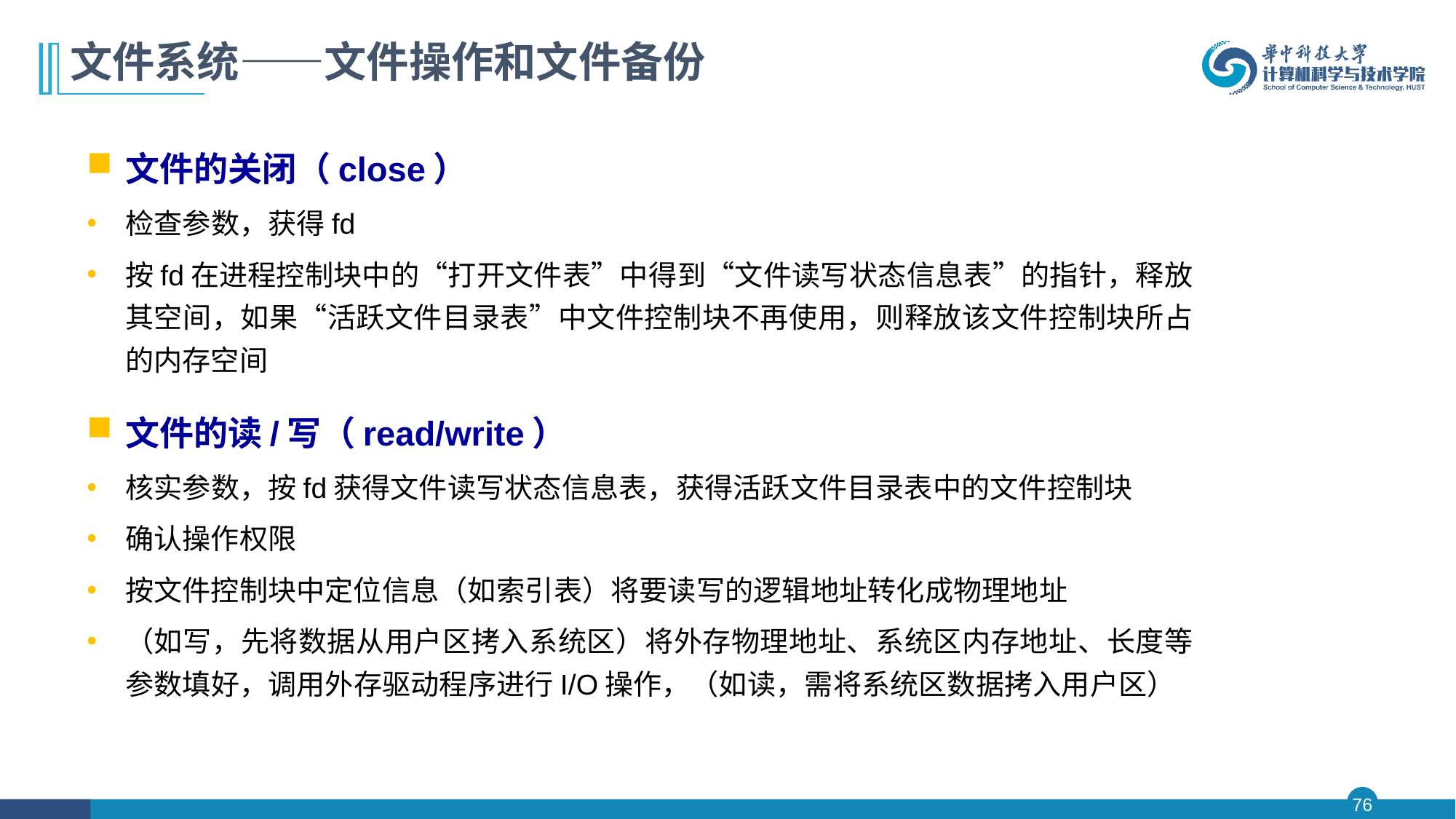

# 文件系统——文件操作和文件备份
文件的关闭（close）
检查参数，获得fd
按fd在进程控制块中的“打开文件表”中得到“文件读写状态信息表”的指针，释放其空间，如果“活跃文件目录表”中文件控制块不再使用，则释放该文件控制块所占的内存空间
文件的读/写（read/write）
核实参数，按fd获得文件读写状态信息表，获得活跃文件目录表中的文件控制块
确认操作权限
按文件控制块中定位信息（如索引表）将要读写的逻辑地址转化成物理地址
（如写，先将数据从用户区拷入系统区）将外存物理地址、系统区内存地址、长度等参数填好，调用外存驱动程序进行I/O操作，（如读，需将系统区数据拷入用户区）